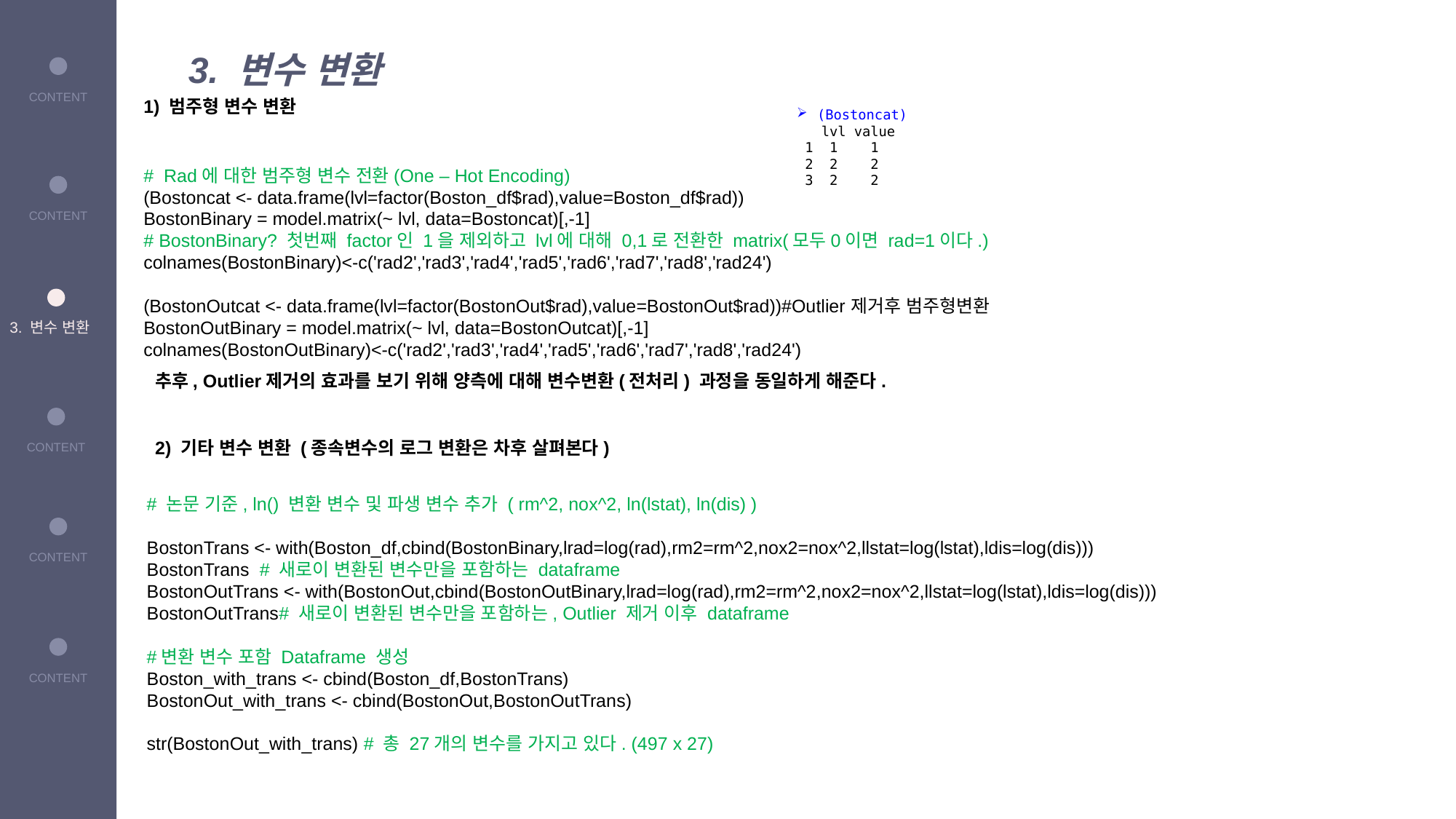

3. 변수 변환

CONTENT
1) 범주형 변수 변환
(Bostoncat)
   lvl value
 1  1    1
 2  2    2
 3  2    2

#  Rad에 대한 범주형 변수 전환(One – Hot Encoding)
(Bostoncat <- data.frame(lvl=factor(Boston_df$rad),value=Boston_df$rad))
BostonBinary = model.matrix(~ lvl, data=Bostoncat)[,-1]
# BostonBinary? 첫번째 factor인 1을 제외하고 lvl에 대해 0,1로 전환한 matrix(모두0이면 rad=1이다.)
colnames(BostonBinary)<-c('rad2','rad3','rad4','rad5','rad6','rad7','rad8','rad24')

(BostonOutcat <- data.frame(lvl=factor(BostonOut$rad),value=BostonOut$rad))#Outlier제거후 범주형변환
BostonOutBinary = model.matrix(~ lvl, data=BostonOutcat)[,-1]
colnames(BostonOutBinary)<-c('rad2','rad3','rad4','rad5','rad6','rad7','rad8','rad24')

CONTENT

3. 변수 변환
추후, Outlier제거의 효과를 보기 위해 양측에 대해 변수변환(전처리) 과정을 동일하게 해준다.

2) 기타 변수 변환 (종속변수의 로그 변환은 차후 살펴본다)
CONTENT
# 논문 기준, ln() 변환 변수 및 파생 변수 추가 ( rm^2, nox^2, ln(lstat), ln(dis) )

BostonTrans <- with(Boston_df,cbind(BostonBinary,lrad=log(rad),rm2=rm^2,nox2=nox^2,llstat=log(lstat),ldis=log(dis)))
BostonTrans  # 새로이 변환된 변수만을 포함하는 dataframe
BostonOutTrans <- with(BostonOut,cbind(BostonOutBinary,lrad=log(rad),rm2=rm^2,nox2=nox^2,llstat=log(lstat),ldis=log(dis)))
BostonOutTrans# 새로이 변환된 변수만을 포함하는, Outlier 제거 이후 dataframe

#변환 변수 포함 Dataframe 생성
Boston_with_trans <- cbind(Boston_df,BostonTrans)
BostonOut_with_trans <- cbind(BostonOut,BostonOutTrans)

str(BostonOut_with_trans) # 총 27개의 변수를 가지고 있다. (497 x 27)

CONTENT

CONTENT